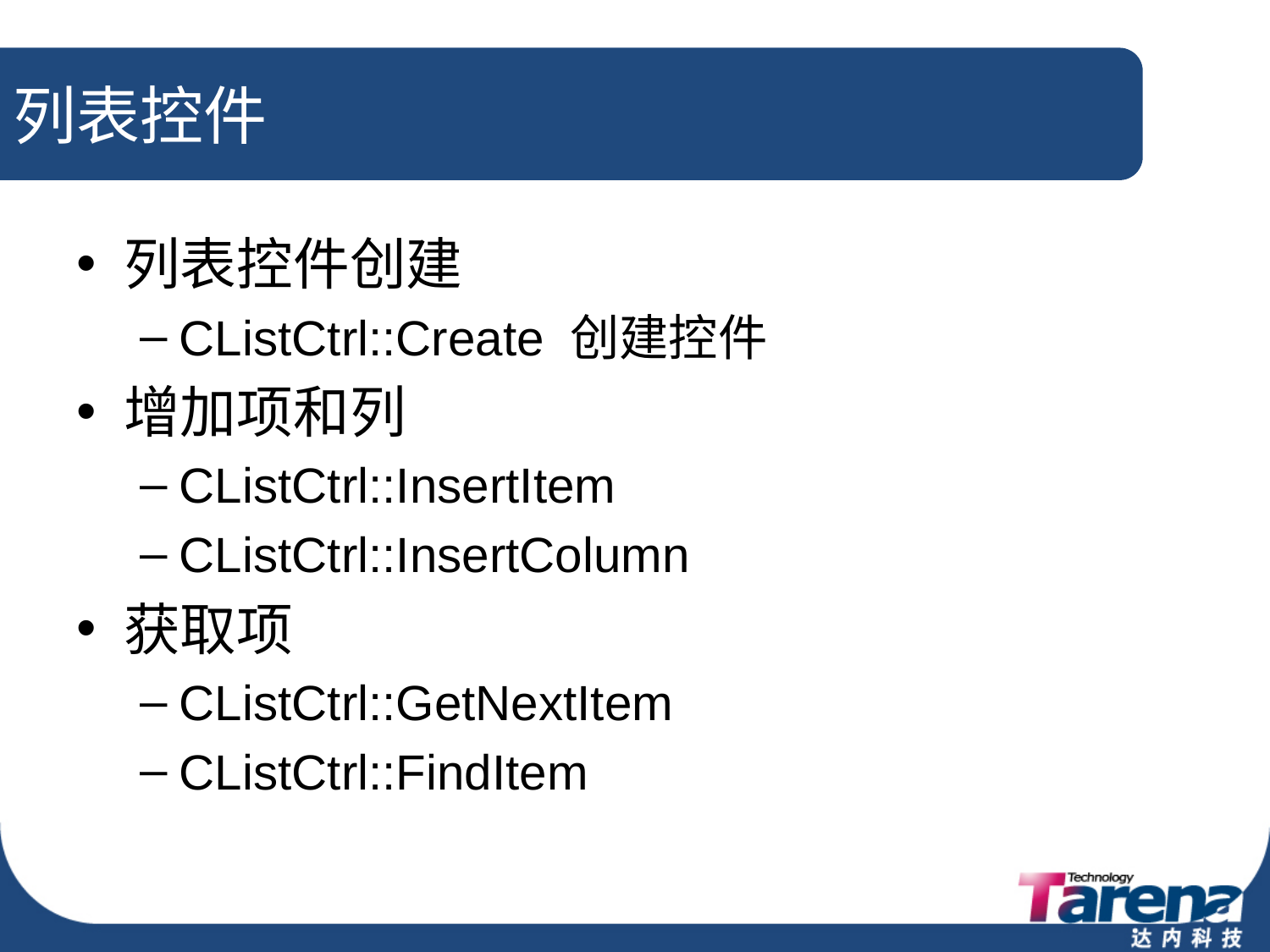

# 列表控件
列表控件创建
CListCtrl::Create 创建控件
增加项和列
CListCtrl::InsertItem
CListCtrl::InsertColumn
获取项
CListCtrl::GetNextItem
CListCtrl::FindItem